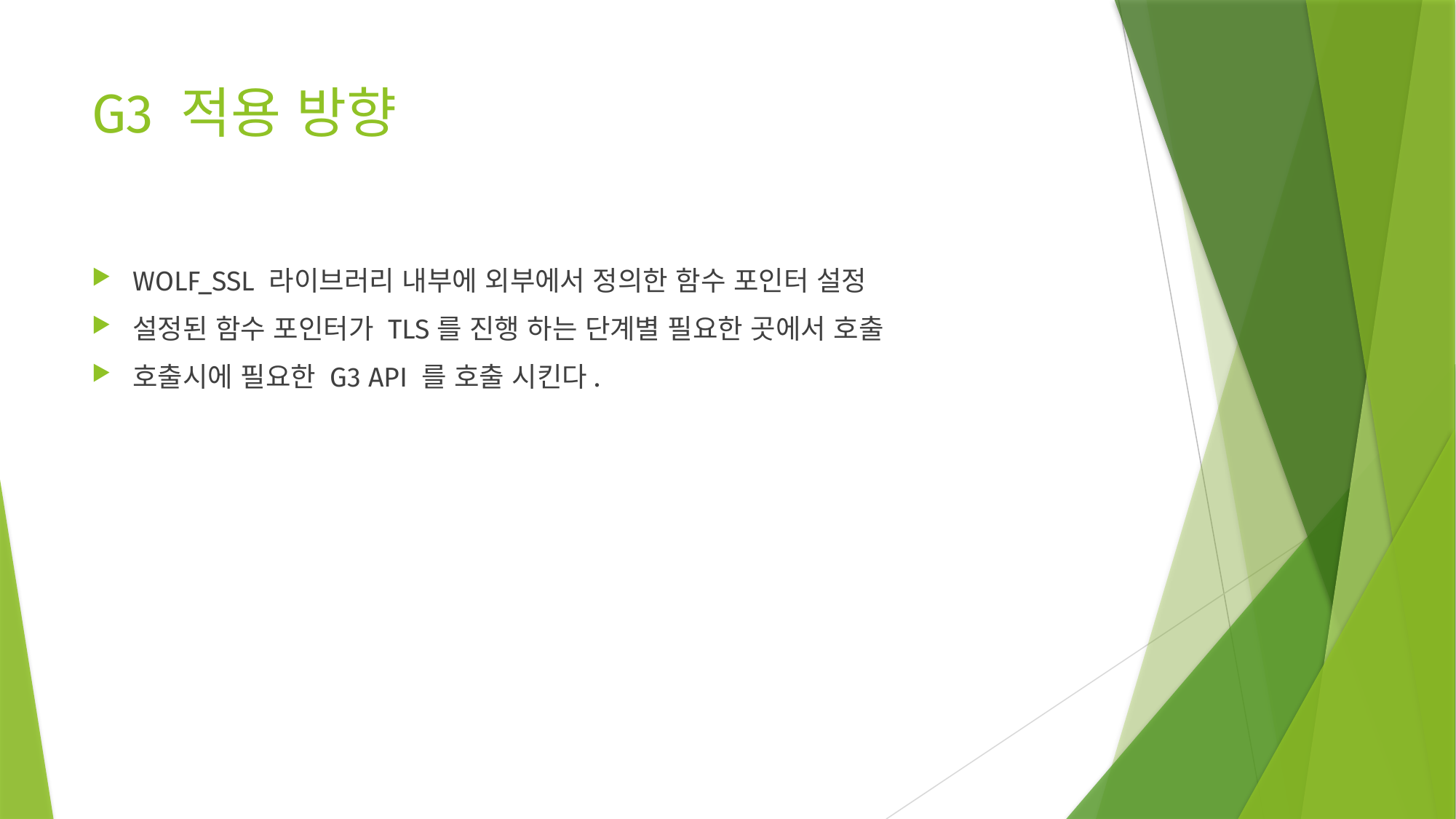

# G3 적용 방향
WOLF_SSL 라이브러리 내부에 외부에서 정의한 함수 포인터 설정
설정된 함수 포인터가 TLS를 진행 하는 단계별 필요한 곳에서 호출
호출시에 필요한 G3 API 를 호출 시킨다.